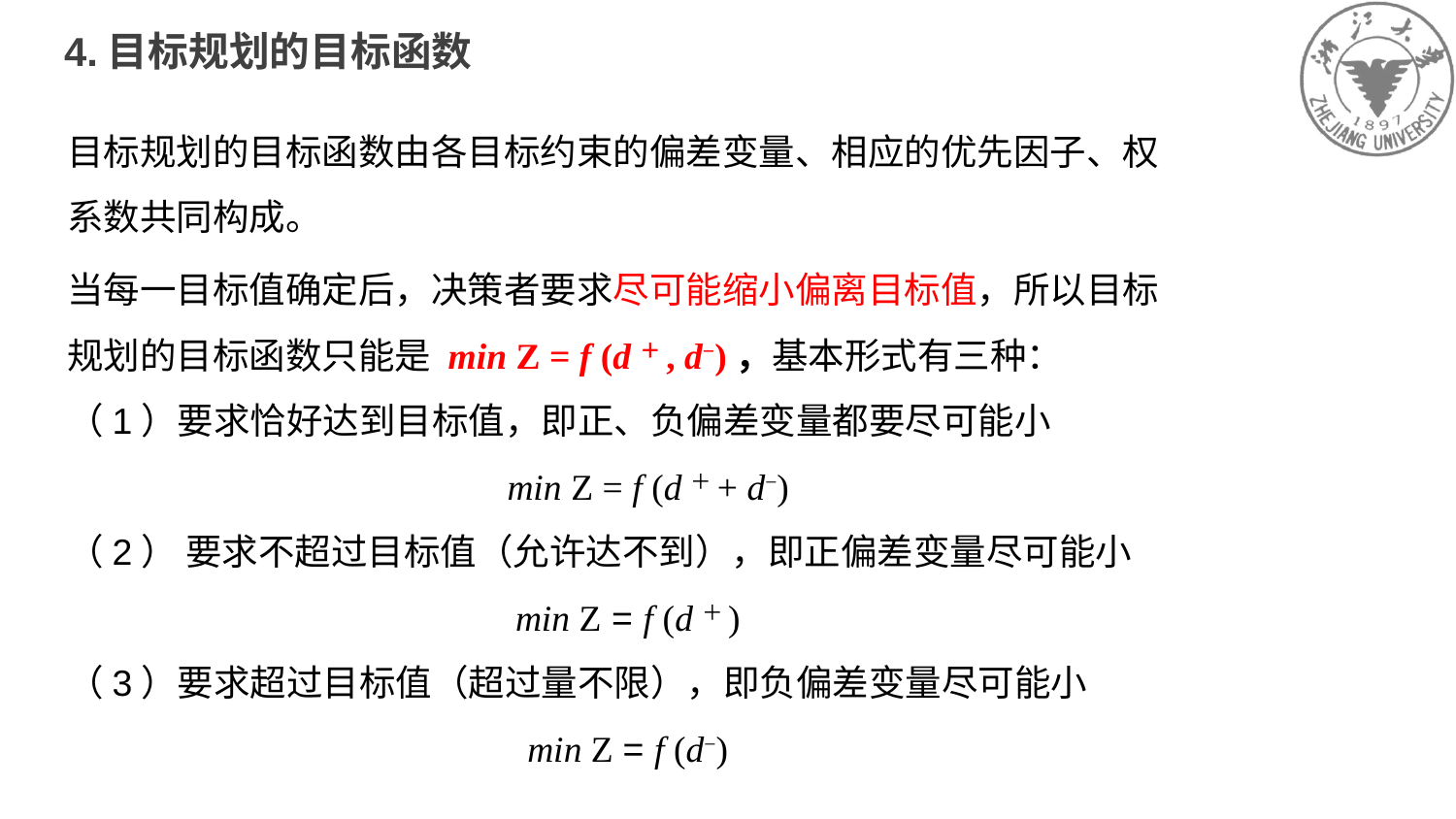

4.目标规划的目标函数
目标规划的目标函数由各目标约束的偏差变量、相应的优先因子、权系数共同构成。
当每一目标值确定后，决策者要求尽可能缩小偏离目标值，所以目标规划的目标函数只能是 min Z = f (d＋, d−)，基本形式有三种：
（1）要求恰好达到目标值，即正、负偏差变量都要尽可能小
    min Z = f (d＋+ d−)
（2） 要求不超过目标值（允许达不到），即正偏差变量尽可能小
min Z = f (d＋)
（3）要求超过目标值（超过量不限），即负偏差变量尽可能小
min Z = f (d−)